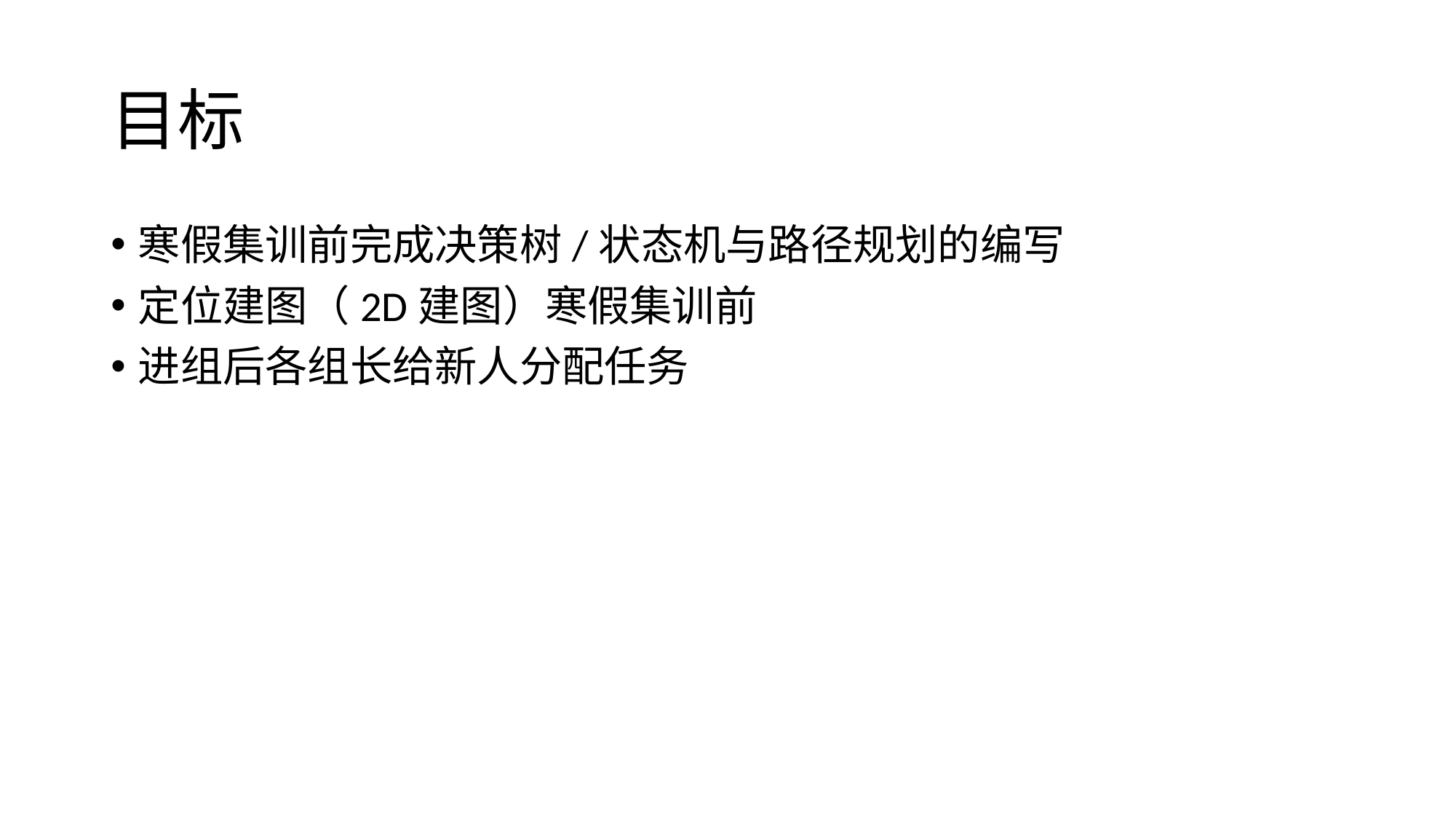

# 目标
寒假集训前完成决策树/状态机与路径规划的编写
定位建图（2D建图）寒假集训前
进组后各组长给新人分配任务